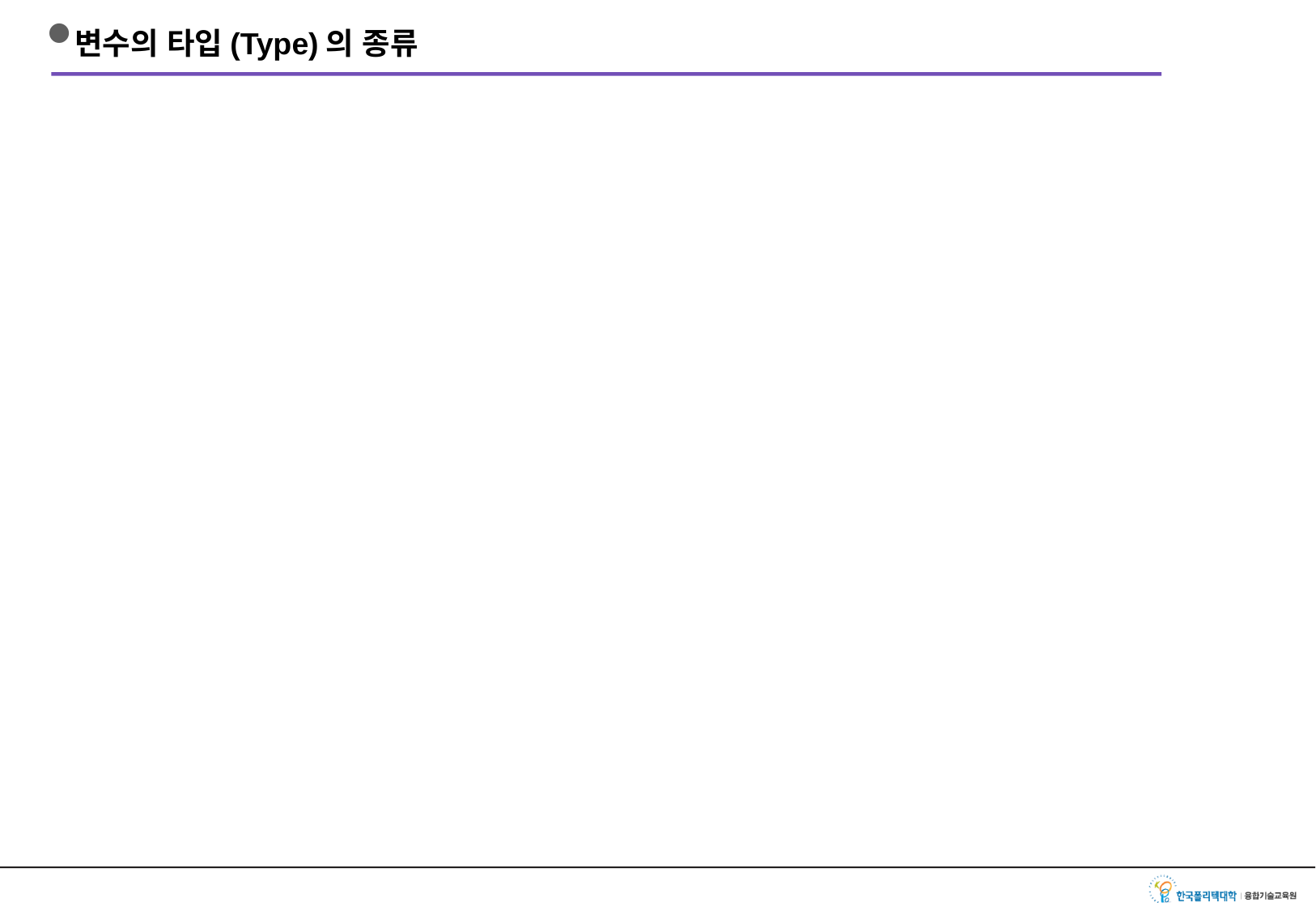

# 변수의 타입(Type)의 종류
프로그래밍에서는 여러 종류의 데이터를 다룬다.
동일한 메모리 크기라고 해도 개발자들의 이해를 돕기 위해서 문자인지, 숫자인지,
   정수인지 등을 알려주기 위해서 변수의 타입을 여러 종류로 구분해서 사용하기도 한다.
    – 엄격한 언어